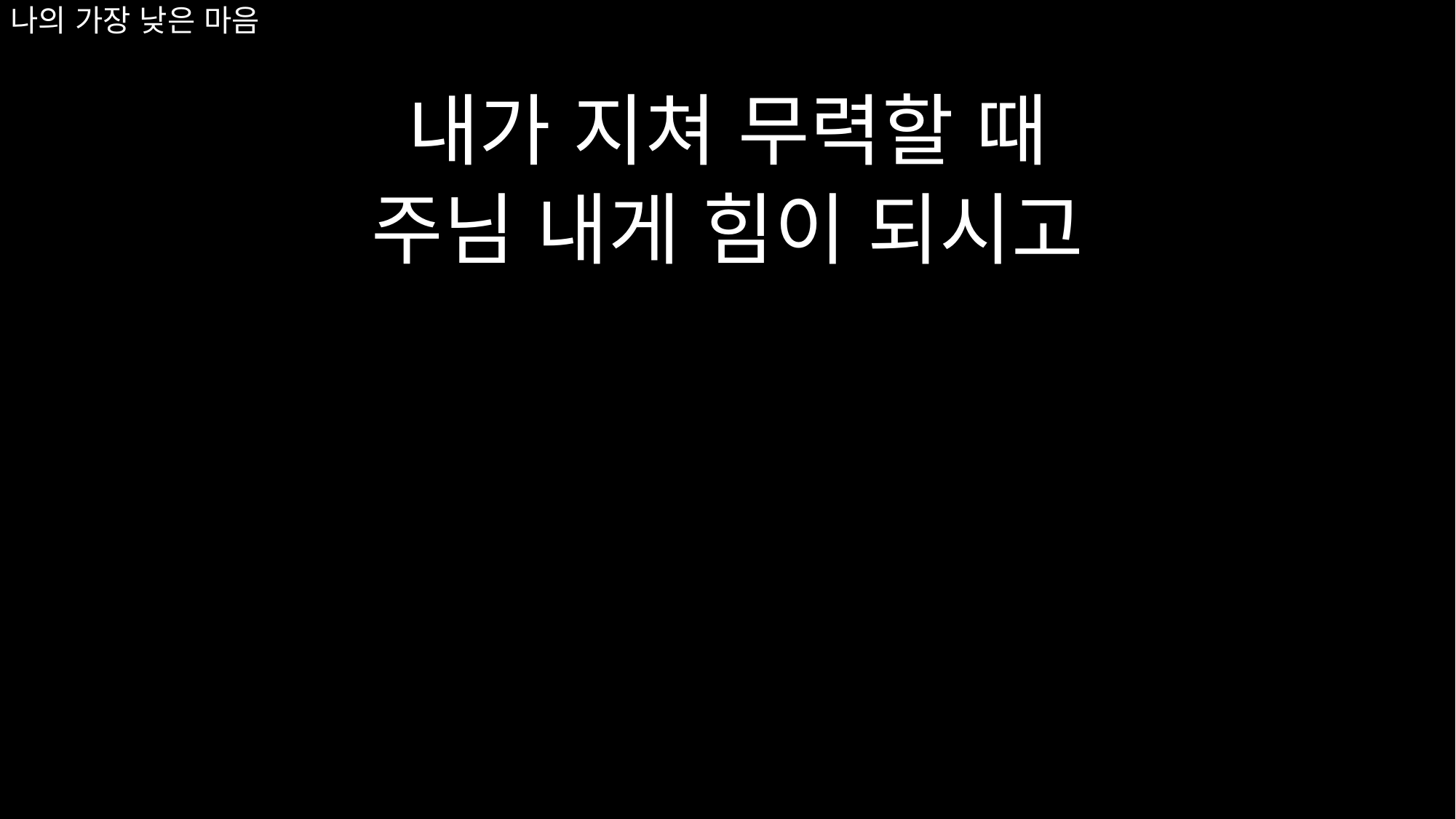

내가 지쳐 무력할 때
주님 내게 힘이 되시고

# 나의 가장 낮은 마음